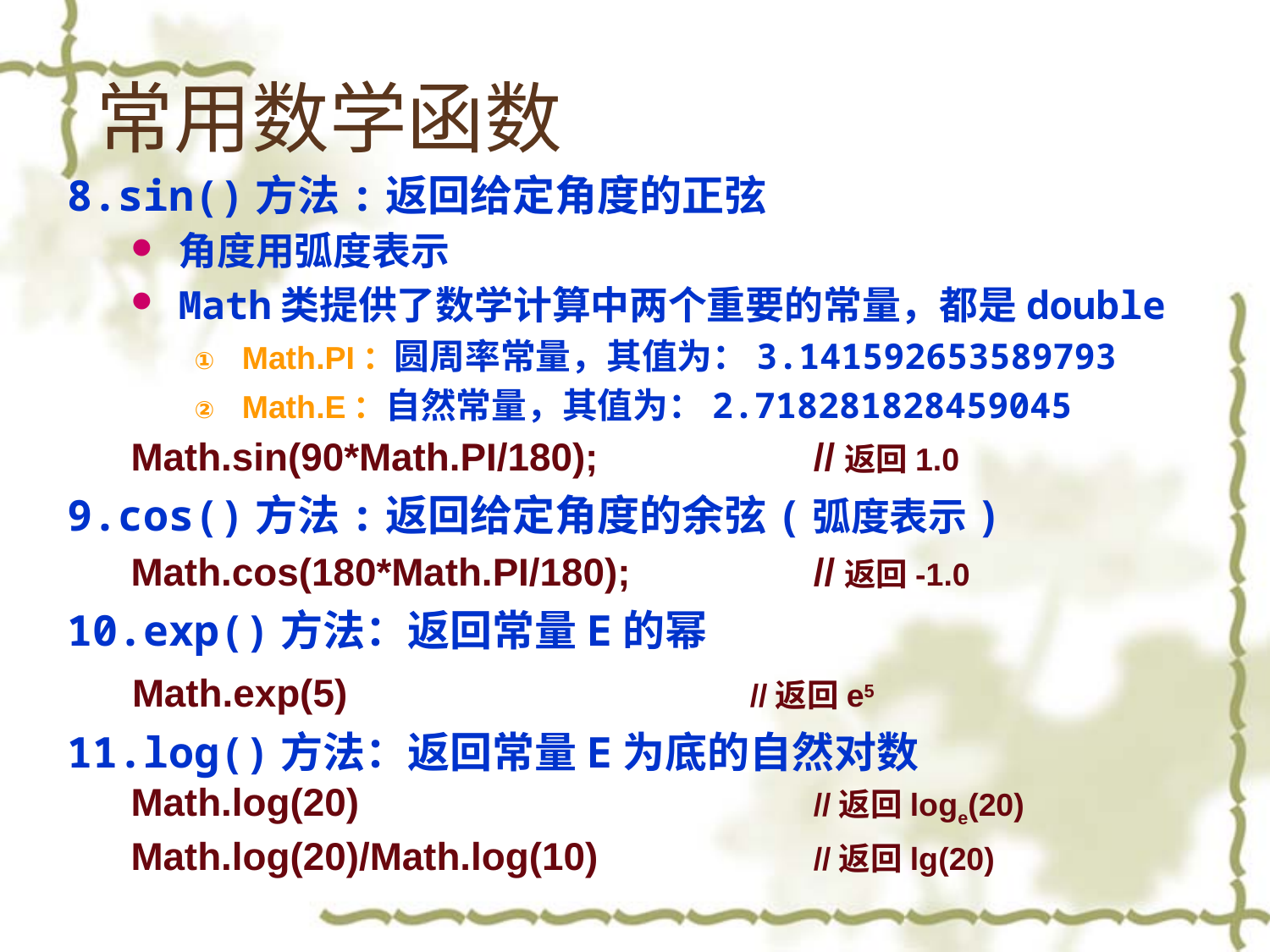

# 常用数学函数
sin()方法:返回给定角度的正弦
角度用弧度表示
Math类提供了数学计算中两个重要的常量，都是double
Math.PI：圆周率常量，其值为：3.141592653589793
Math.E：自然常量，其值为：2.718281828459045
Math.sin(90*Math.PI/180);		//返回1.0
cos()方法:返回给定角度的余弦(弧度表示)
Math.cos(180*Math.PI/180); 		//返回-1.0
exp()方法：返回常量E的幂
      Math.exp(5)				//返回e5
log()方法：返回常量E为底的自然对数
Math.log(20) 				//返回loge(20)
Math.log(20)/Math.log(10)		//返回lg(20)